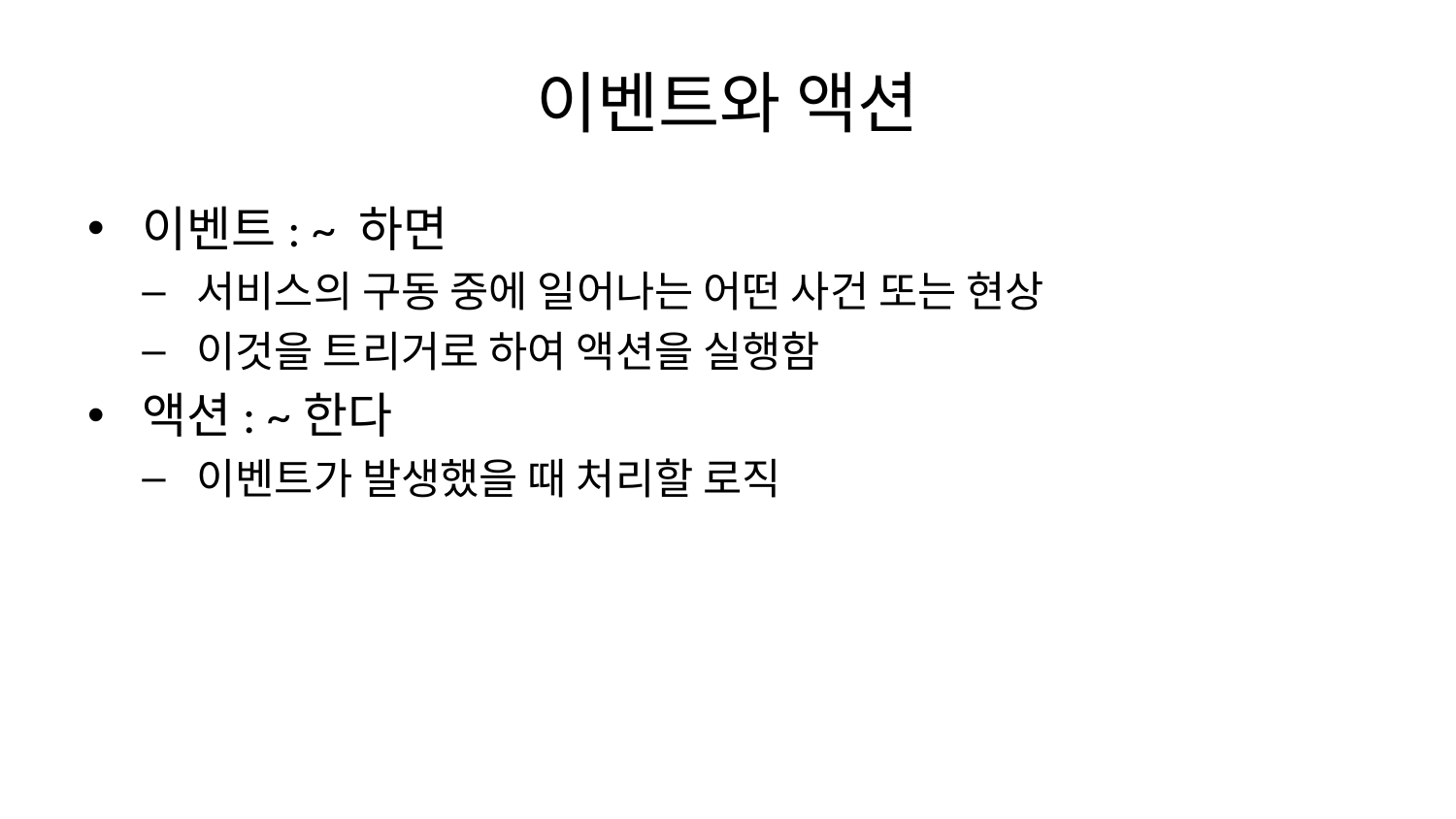

# 이벤트와 액션
이벤트: ~ 하면
서비스의 구동 중에 일어나는 어떤 사건 또는 현상
이것을 트리거로 하여 액션을 실행함
액션: ~한다
이벤트가 발생했을 때 처리할 로직